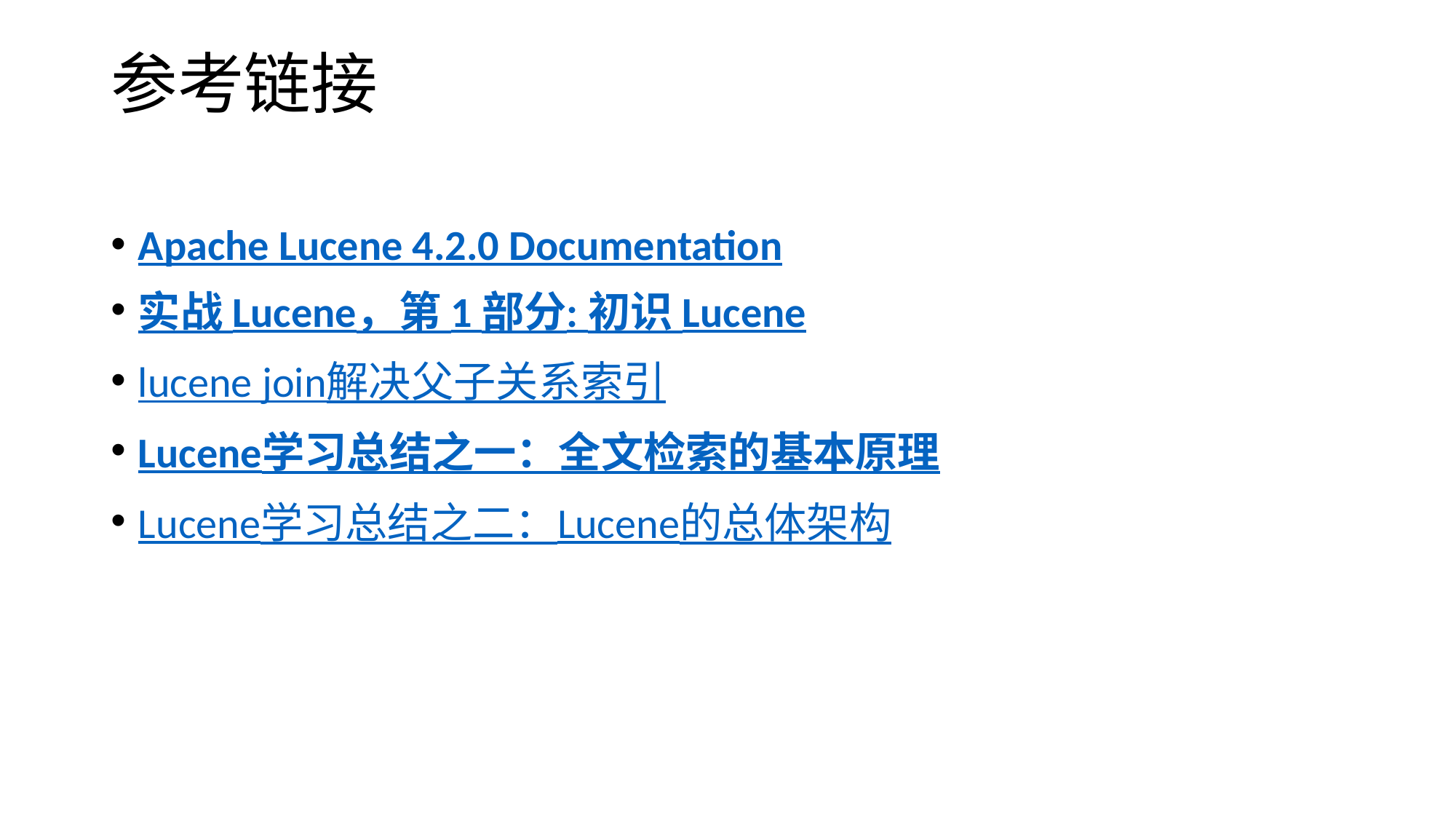

# 参考链接
Apache Lucene 4.2.0 Documentation
实战 Lucene，第 1 部分: 初识 Lucene
lucene join解决父子关系索引
Lucene学习总结之一：全文检索的基本原理
Lucene学习总结之二：Lucene的总体架构